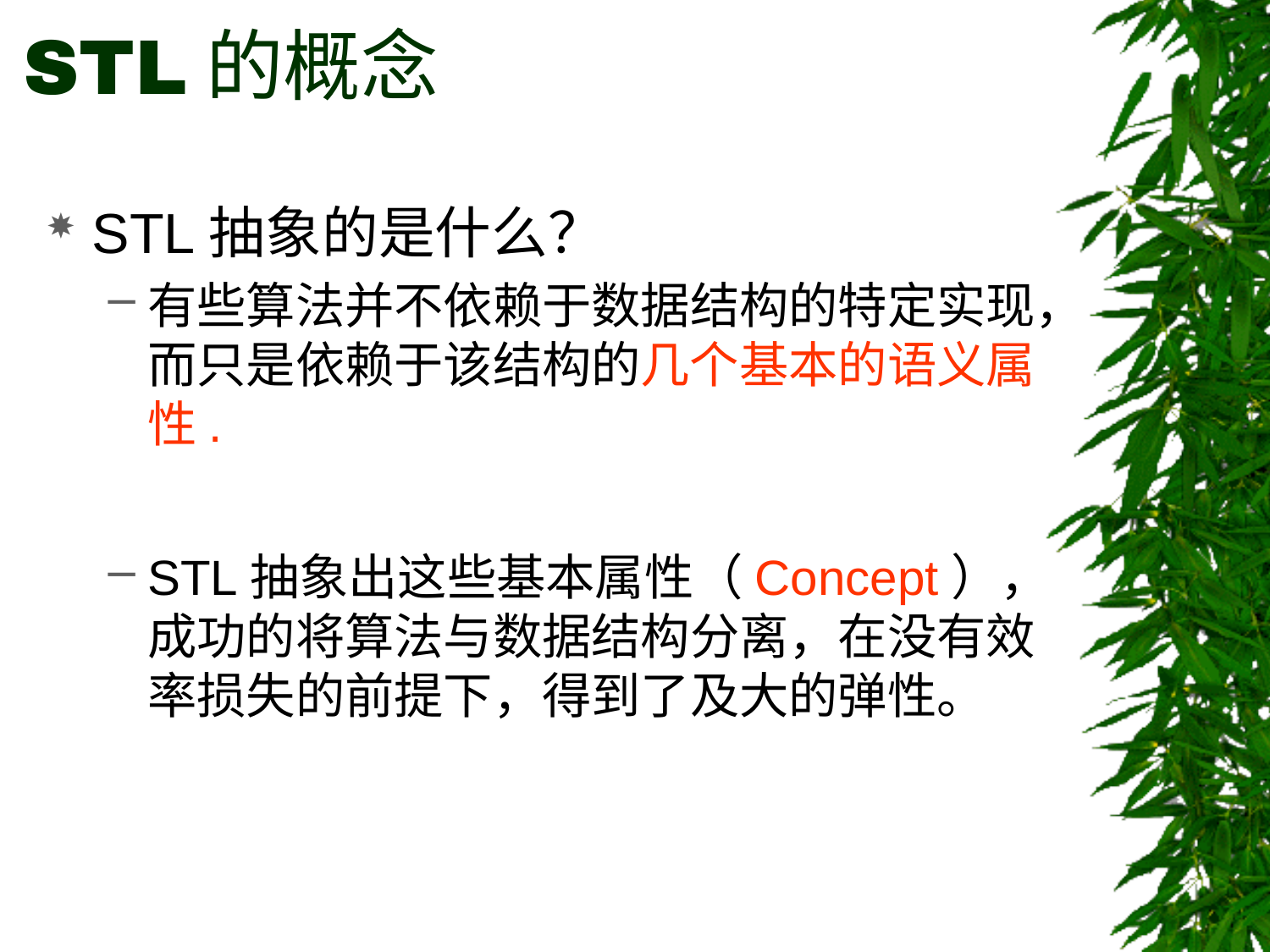

# STL的概念
STL抽象的是什么？
有些算法并不依赖于数据结构的特定实现，而只是依赖于该结构的几个基本的语义属性.

STL抽象出这些基本属性（Concept），成功的将算法与数据结构分离，在没有效率损失的前提下，得到了及大的弹性。